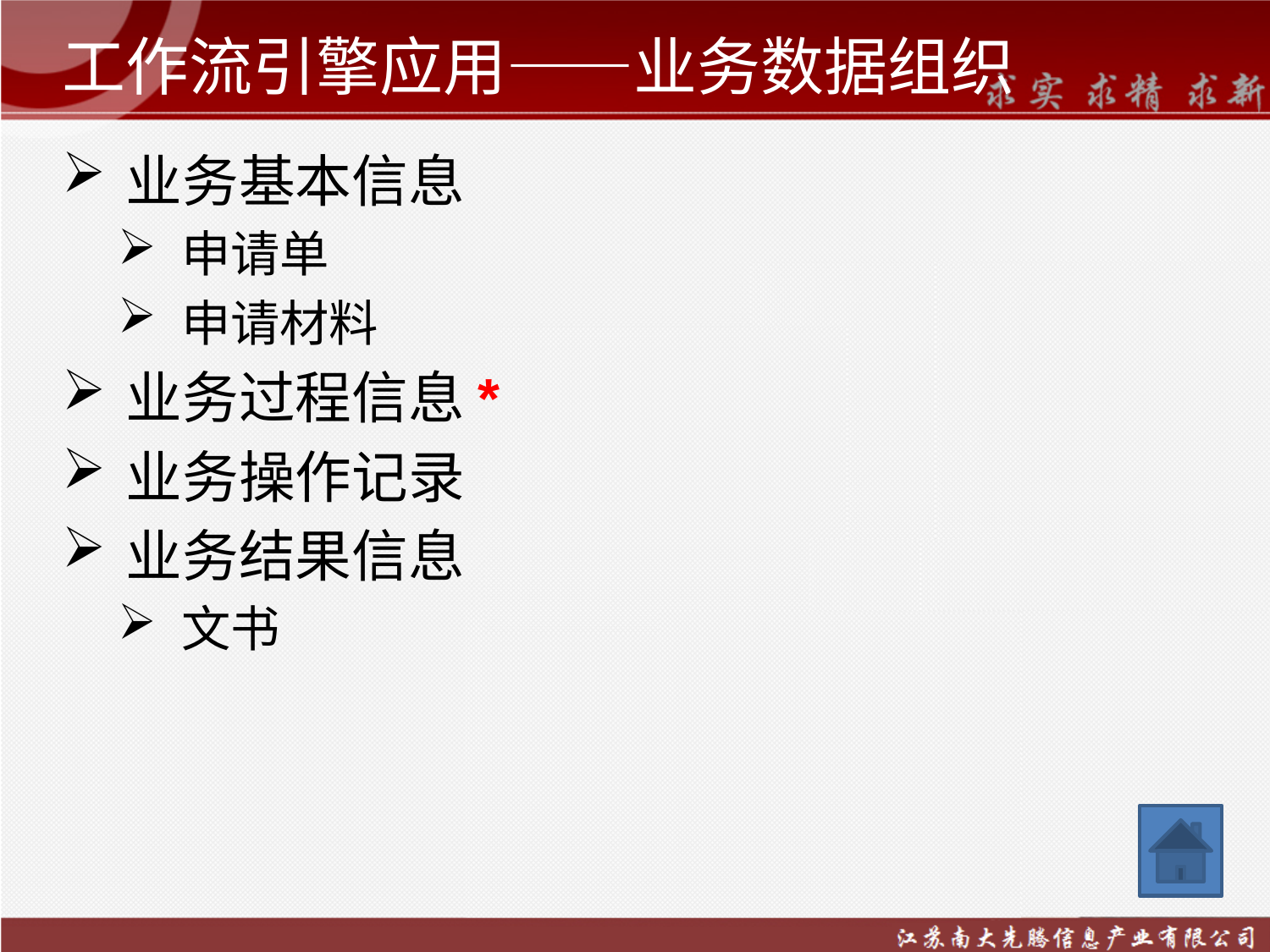

# 工作流引擎应用——业务数据组织
业务基本信息
申请单
申请材料
业务过程信息*
业务操作记录
业务结果信息
文书